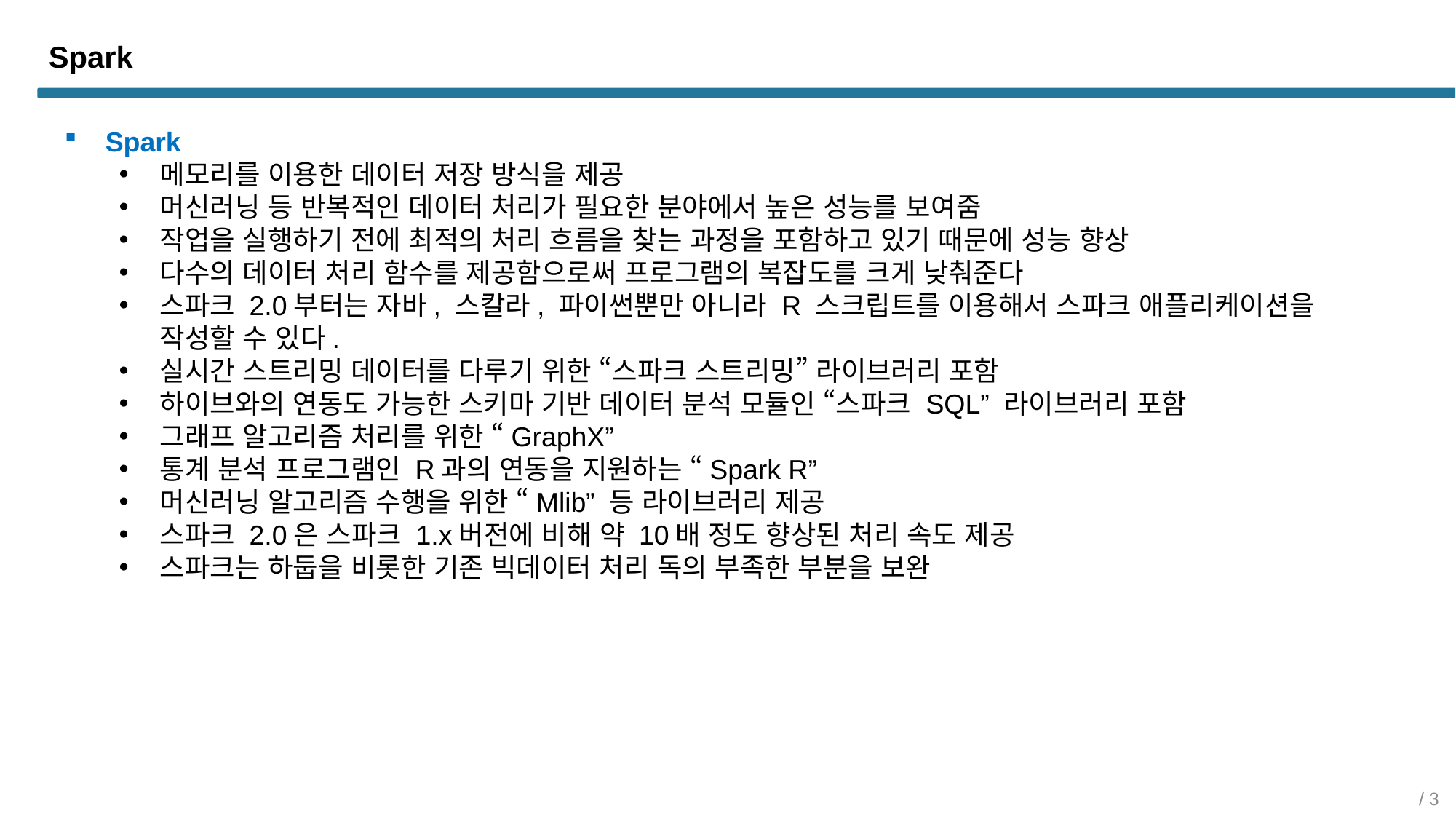

Spark
Spark
메모리를 이용한 데이터 저장 방식을 제공
머신러닝 등 반복적인 데이터 처리가 필요한 분야에서 높은 성능를 보여줌
작업을 실행하기 전에 최적의 처리 흐름을 찾는 과정을 포함하고 있기 때문에 성능 향상
다수의 데이터 처리 함수를 제공함으로써 프로그램의 복잡도를 크게 낮춰준다
스파크 2.0부터는 자바, 스칼라, 파이썬뿐만 아니라 R 스크립트를 이용해서 스파크 애플리케이션을 작성할 수 있다.
실시간 스트리밍 데이터를 다루기 위한 “스파크 스트리밍” 라이브러리 포함
하이브와의 연동도 가능한 스키마 기반 데이터 분석 모듈인 “스파크 SQL” 라이브러리 포함
그래프 알고리즘 처리를 위한 “GraphX”
통계 분석 프로그램인 R과의 연동을 지원하는 “Spark R”
머신러닝 알고리즘 수행을 위한 “Mlib” 등 라이브러리 제공
스파크 2.0은 스파크 1.x버전에 비해 약 10배 정도 향상된 처리 속도 제공
스파크는 하둡을 비롯한 기존 빅데이터 처리 독의 부족한 부분을 보완

/ 3